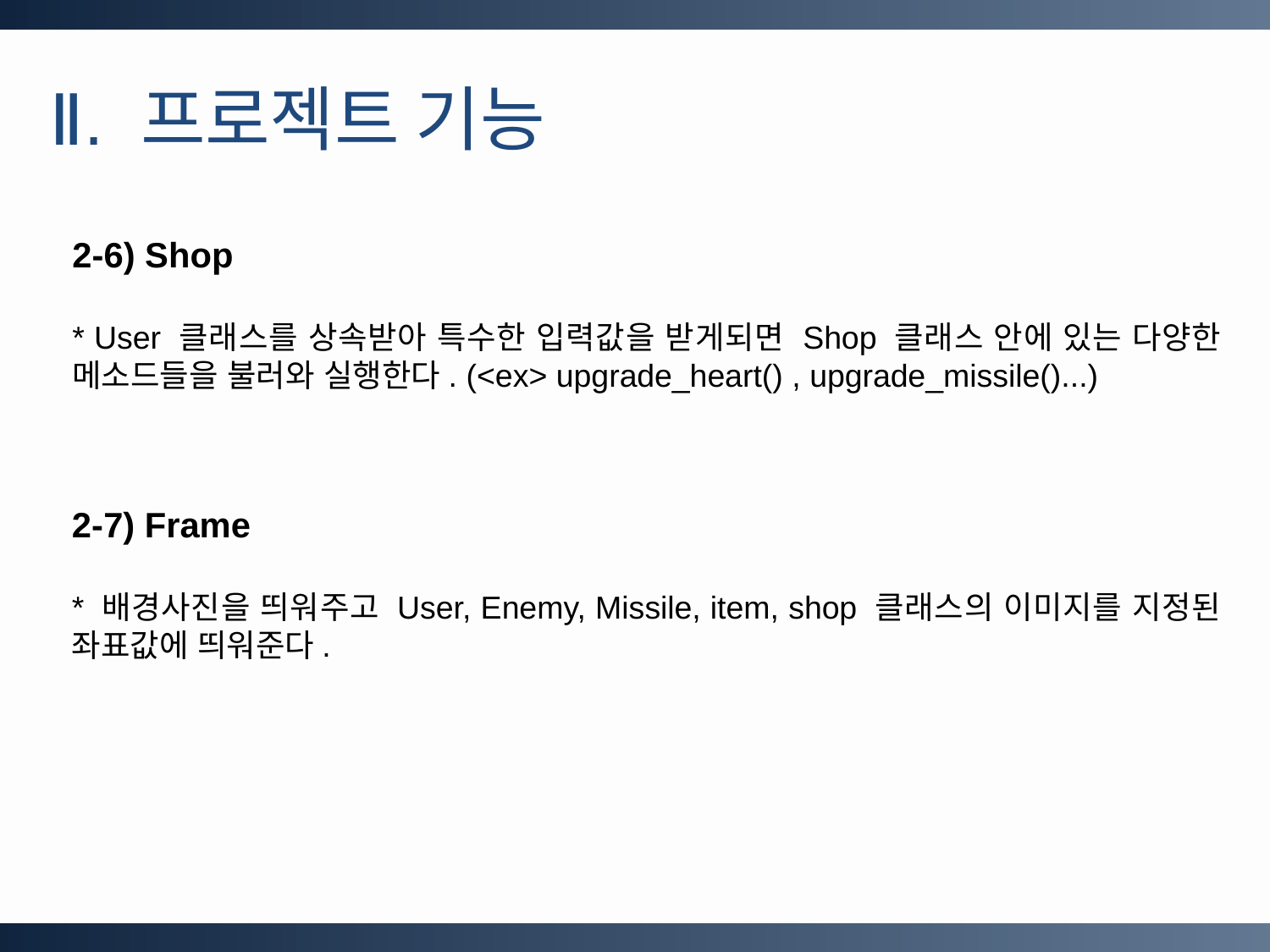

Ⅱ. 프로젝트 기능
2-6) Shop

* User 클래스를 상속받아 특수한 입력값을 받게되면 Shop 클래스 안에 있는 다양한 메소드들을 불러와 실행한다. (<ex> upgrade_heart() , upgrade_missile()...)

2-7) Frame

* 배경사진을 띄워주고 User, Enemy, Missile, item, shop 클래스의 이미지를 지정된 좌표값에 띄워준다.